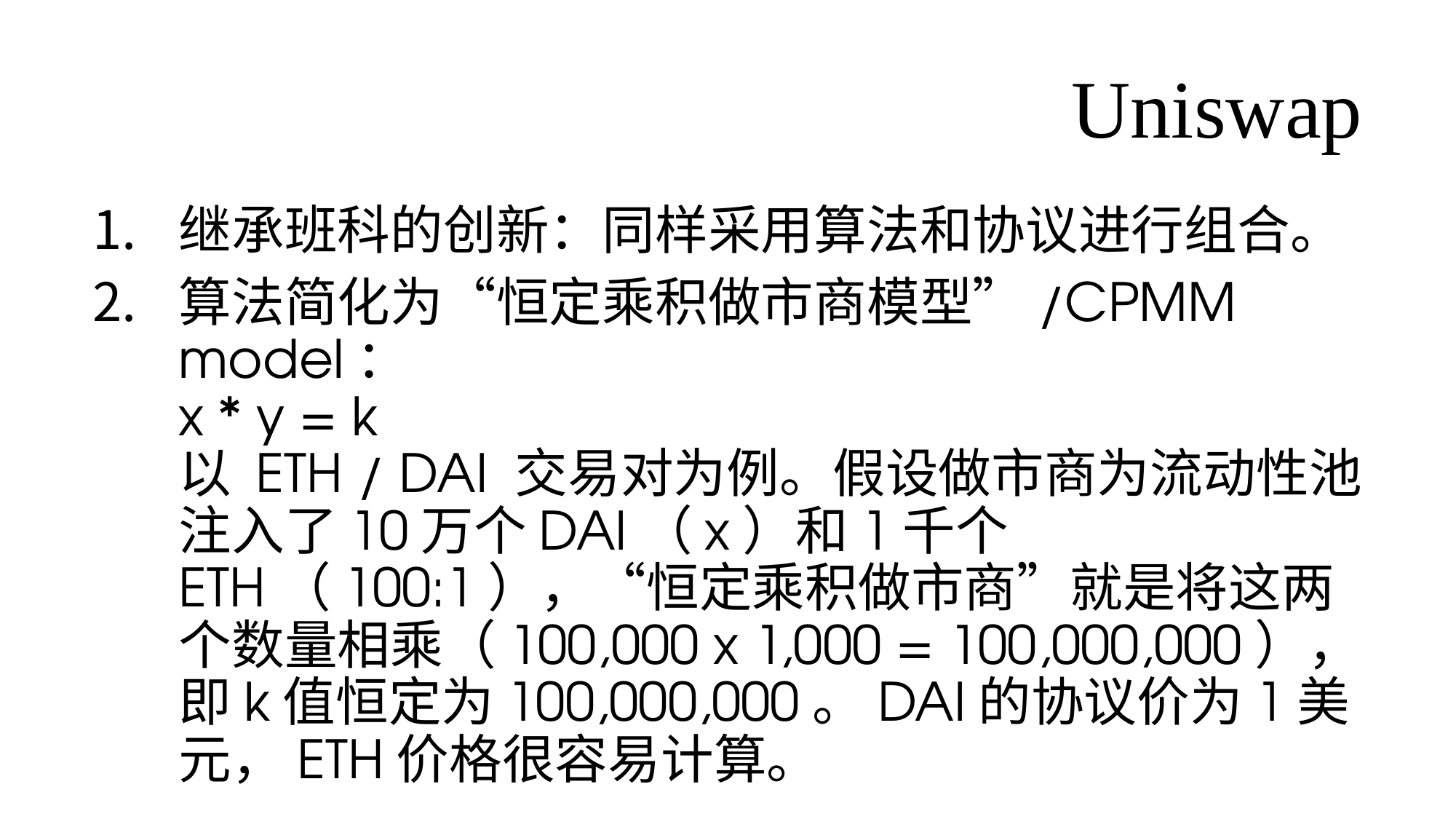

# Uniswap
继承班科的创新：同样采用算法和协议进行组合。
算法简化为“恒定乘积做市商模型”/CPMM model：
x * y = k
以 ETH / DAI 交易对为例。假设做市商为流动性池注入了10万个DAI（x）和1千个ETH（100:1），“恒定乘积做市商”就是将这两个数量相乘（100,000 x 1,000 = 100,000,000），即k值恒定为100,000,000。DAI的协议价为1美元，ETH价格很容易计算。